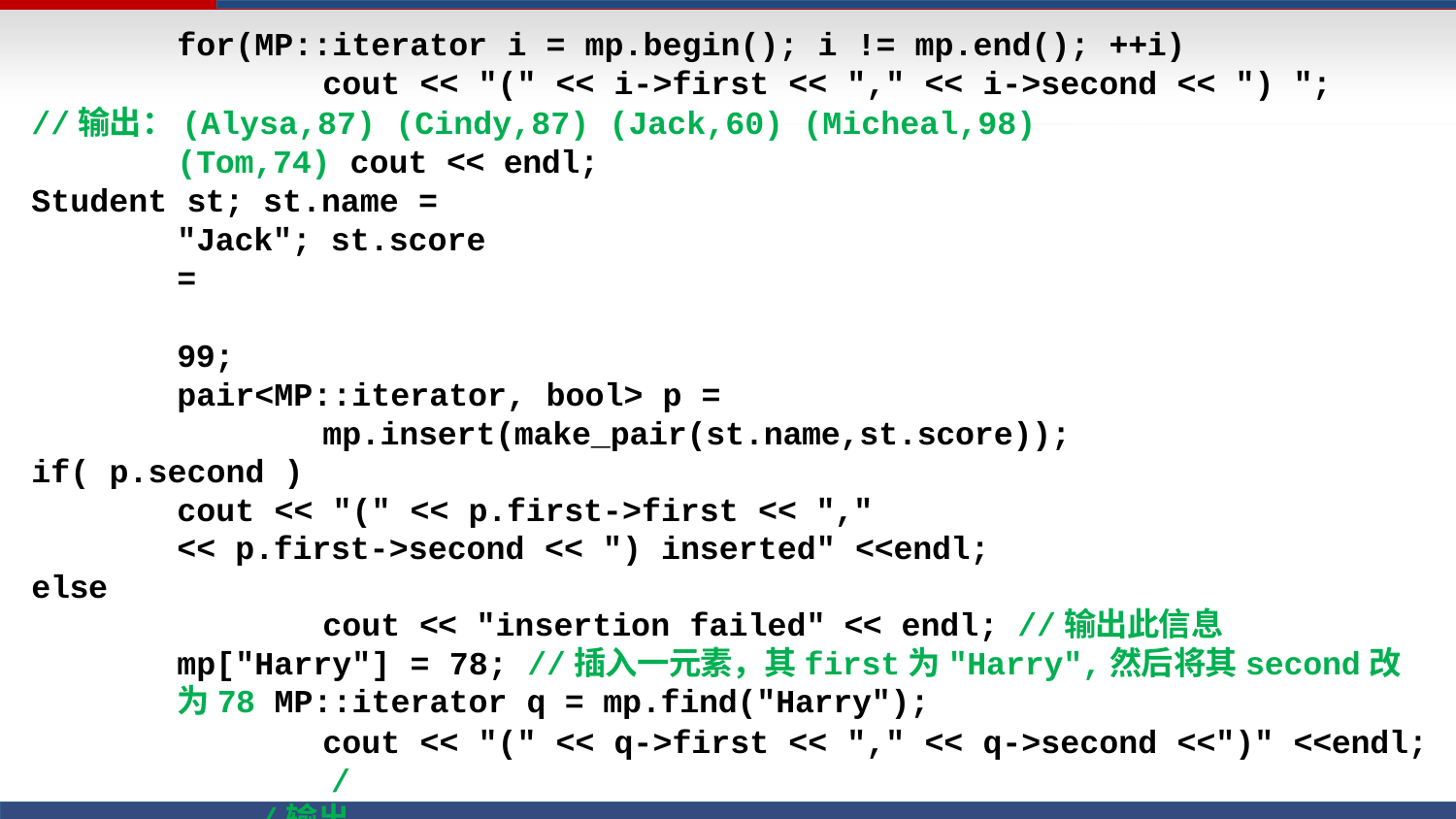

for(MP::iterator i = mp.begin(); i != mp.end(); ++i)
cout << "(" << i->first << "," << i->second << ") ";
//输出：(Alysa,87) (Cindy,87) (Jack,60) (Micheal,98) (Tom,74) cout << endl;
Student st; st.name = "Jack"; st.score =	99;
pair<MP::iterator, bool> p = mp.insert(make_pair(st.name,st.score));
if( p.second )
cout << "(" << p.first->first << ","
<< p.first->second << ") inserted" <<endl;
else
cout << "insertion failed" << endl; //输出此信息 mp["Harry"] = 78; //插入一元素，其first为"Harry",然后将其second改为78 MP::iterator q = mp.find("Harry");
cout << "(" << q->first << "," << q->second <<")" <<endl;
//输出 (Harry,78)
return 0;
}